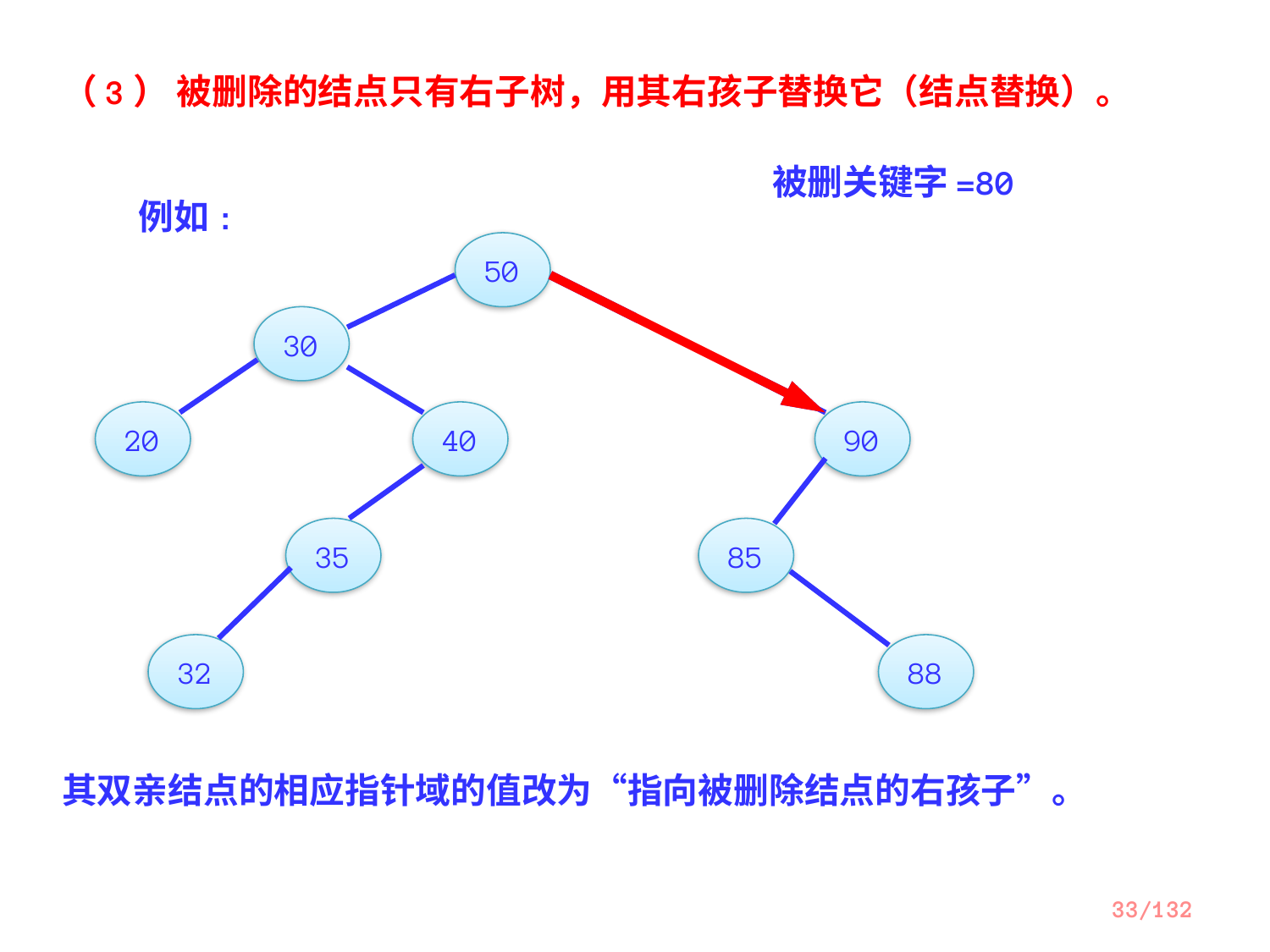

（3） 被删除的结点只有右子树，用其右孩子替换它（结点替换）。
被删关键字=80
例如:
50

80
30

20
40
90

35
85

32
88
其双亲结点的相应指针域的值改为“指向被删除结点的右孩子”。
33/132